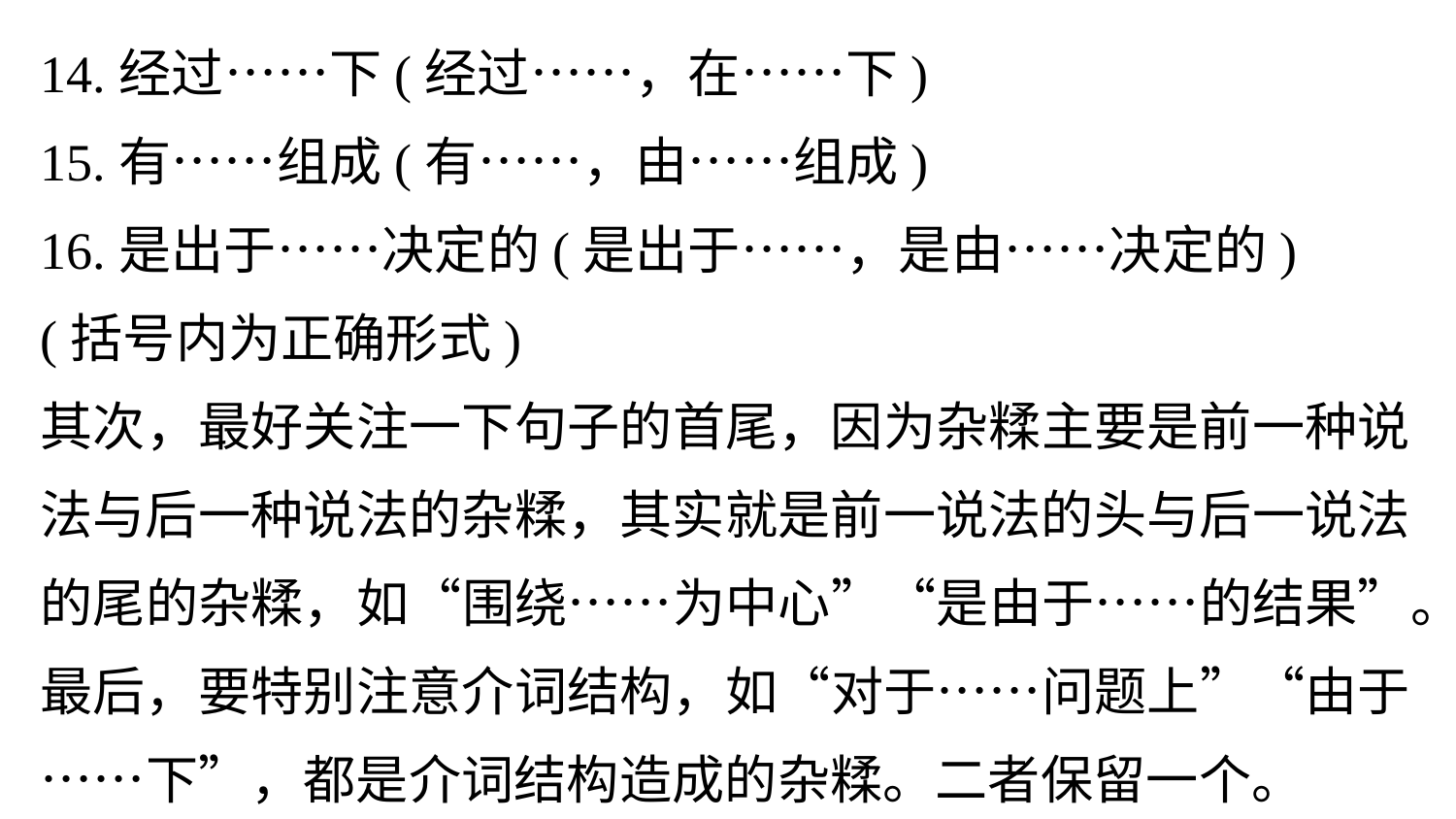

14.经过……下(经过……，在……下)
15.有……组成(有……，由……组成)
16.是出于……决定的(是出于……，是由……决定的)
(括号内为正确形式)
其次，最好关注一下句子的首尾，因为杂糅主要是前一种说法与后一种说法的杂糅，其实就是前一说法的头与后一说法的尾的杂糅，如“围绕……为中心”“是由于……的结果”。
最后，要特别注意介词结构，如“对于……问题上”“由于……下”，都是介词结构造成的杂糅。二者保留一个。